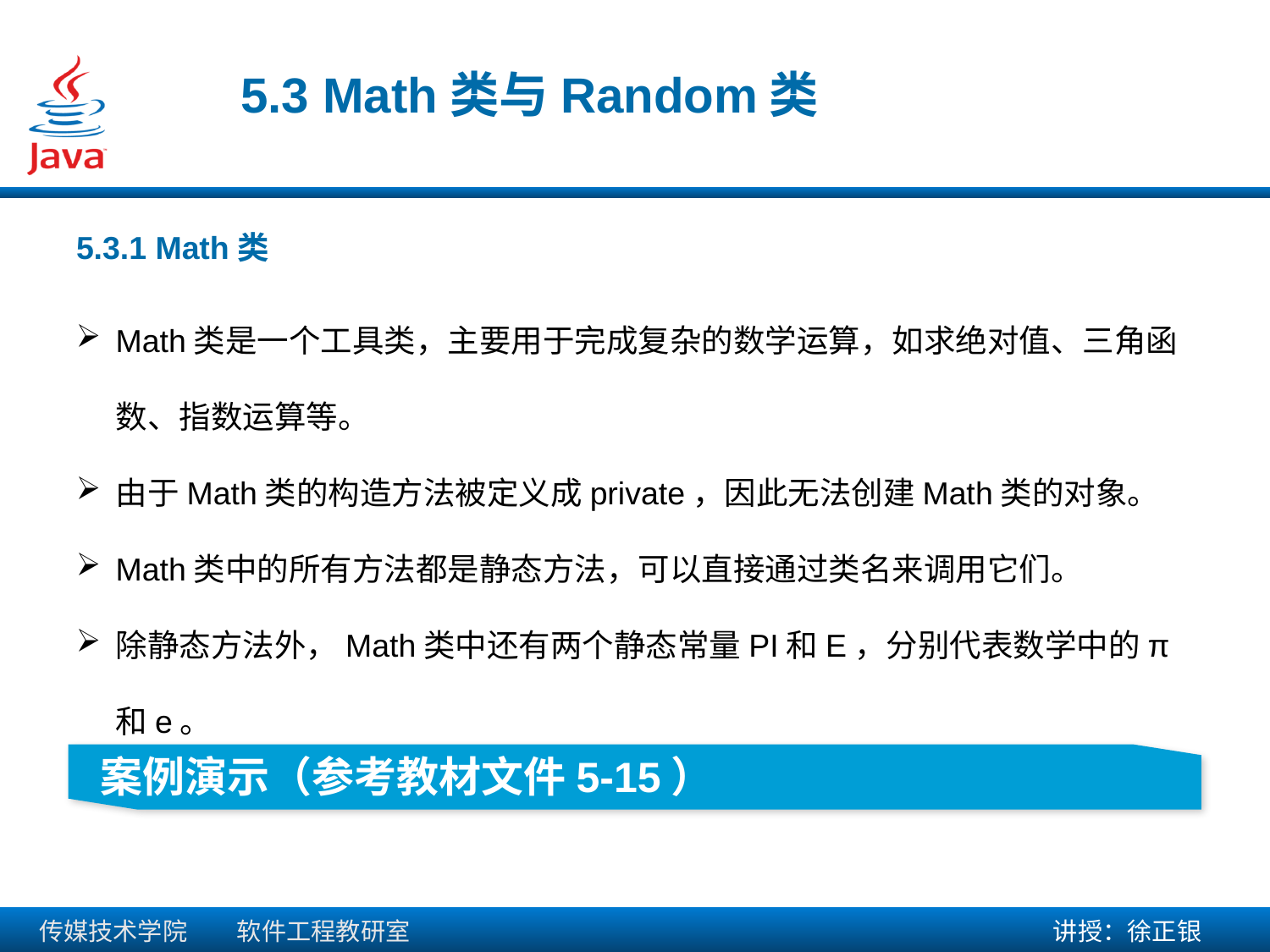

5.3 Math类与Random类
5.3.1 Math类
Math类是一个工具类，主要用于完成复杂的数学运算，如求绝对值、三角函数、指数运算等。
由于Math类的构造方法被定义成private，因此无法创建Math类的对象。
Math类中的所有方法都是静态方法，可以直接通过类名来调用它们。
除静态方法外，Math类中还有两个静态常量PI和E，分别代表数学中的π和e。
 案例演示（参考教材文件5-15）